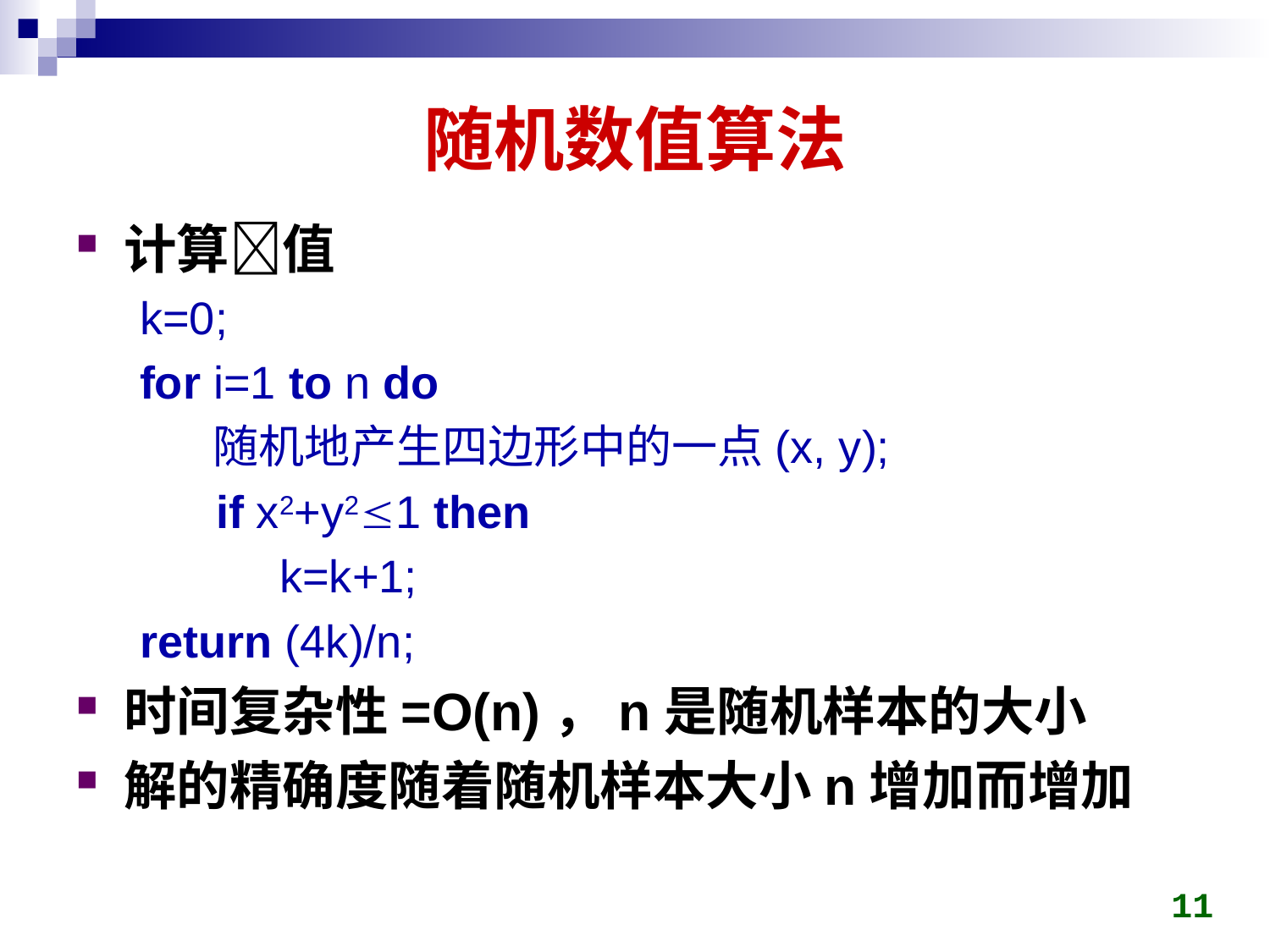

# 随机数值算法
计算π值
k=0;
for i=1 to n do
      随机地产生四边形中的一点(x, y);
      if x2+y2≤1 then
           k=k+1;
return (4k)/n;
时间复杂性=O(n)，n是随机样本的大小
解的精确度随着随机样本大小n增加而增加

11